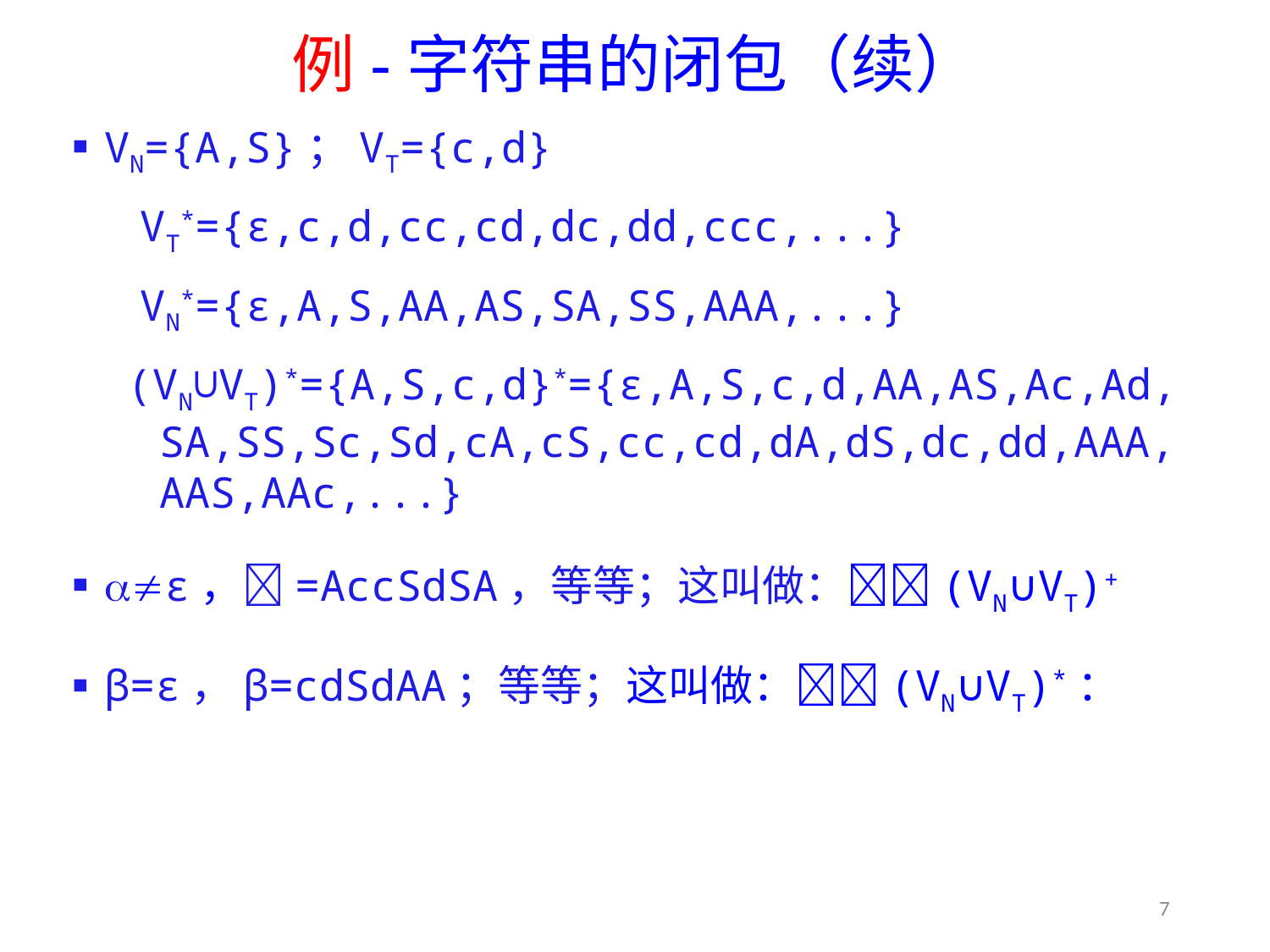

# 例-字符串的闭包（续）
VN={A,S}；VT={c,d}
VT*={ε,c,d,cc,cd,dc,dd,ccc,...}
VN*={ε,A,S,AA,AS,SA,SS,AAA,...}
(VN∪VT)*={A,S,c,d}*={ε,A,S,c,d,AA,AS,Ac,Ad,SA,SS,Sc,Sd,cA,cS,cc,cd,dA,dS,dc,dd,AAA,AAS,AAc,...}
α≠ε，α=AccSdSA，等等；这叫做：α∈(VN∪VT)+
β=ε，β=cdSdAA；等等；这叫做：β∈(VN∪VT)*：

7